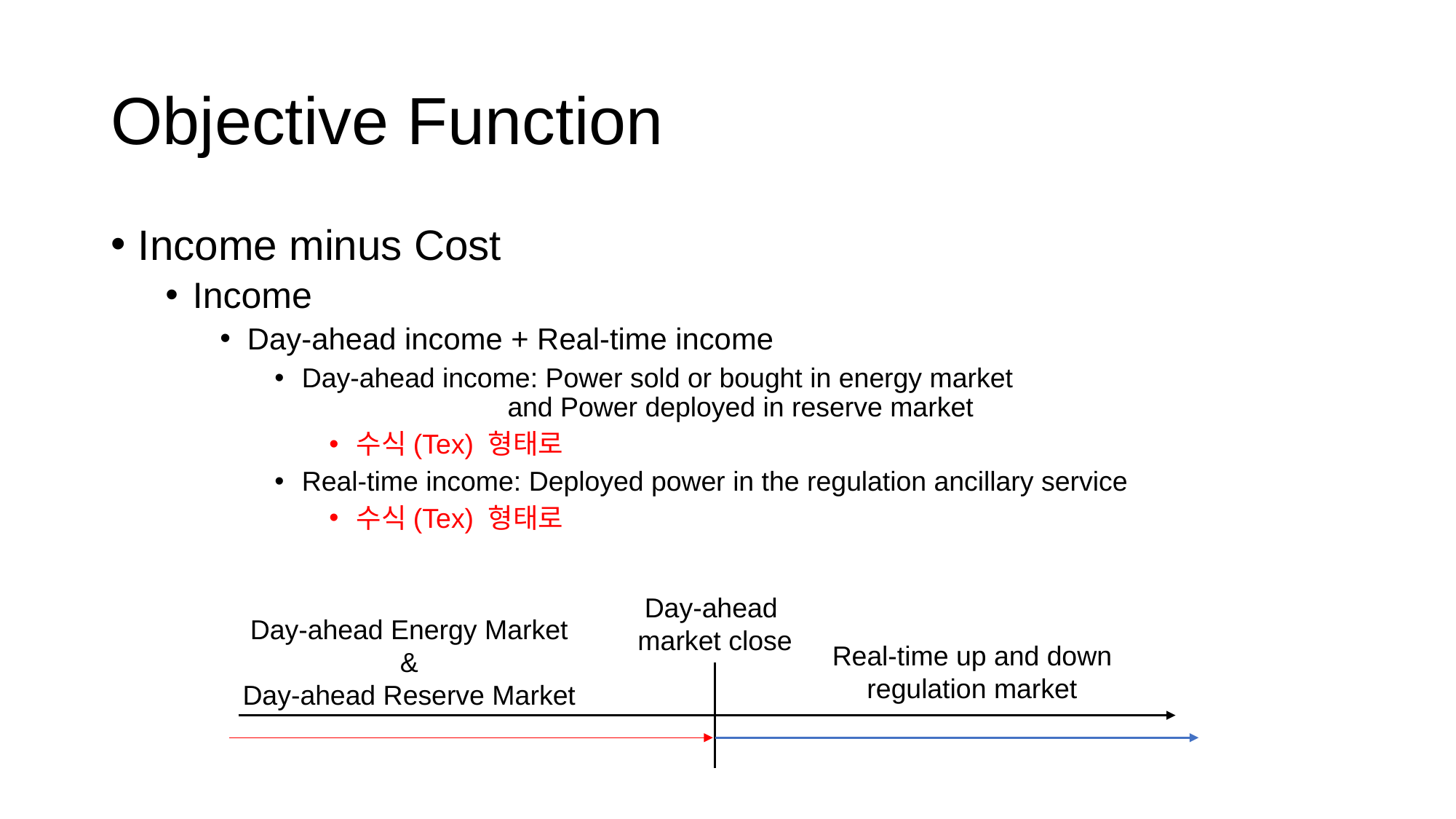

# Objective Function
Income minus Cost
Income
Day-ahead income + Real-time income
Day-ahead income: Power sold or bought in energy market
                           and Power deployed in reserve market
수식(Tex) 형태로
Real-time income: Deployed power in the regulation ancillary service
수식(Tex) 형태로

Day-ahead
market close
Day-ahead Energy Market
&
Day-ahead Reserve Market
Real-time up and down
regulation market